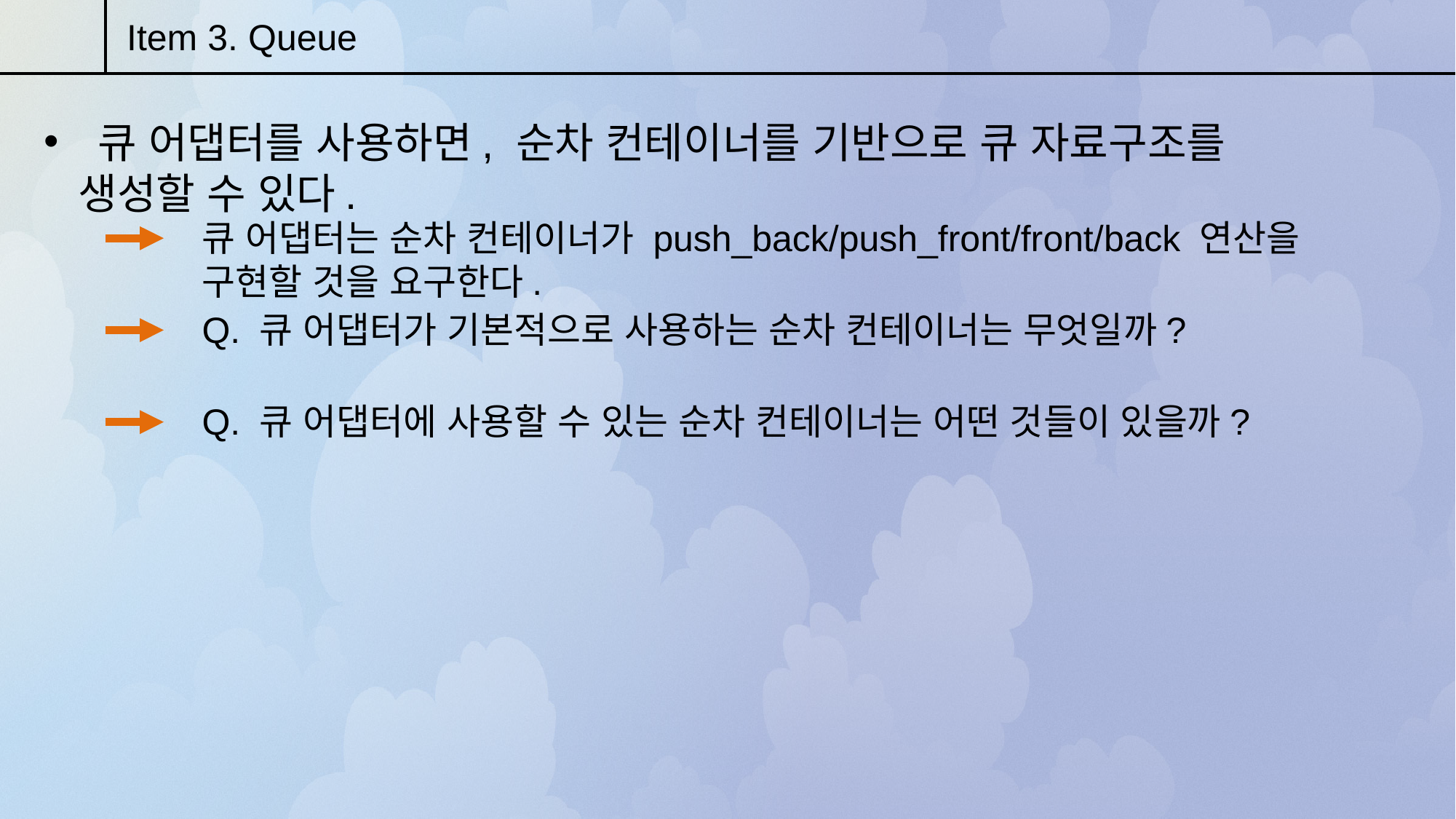

Item 3. Queue
 큐 어댑터를 사용하면, 순차 컨테이너를 기반으로 큐 자료구조를 생성할 수 있다.
큐 어댑터는 순차 컨테이너가 push_back/push_front/front/back 연산을 구현할 것을 요구한다.
Q. 큐 어댑터가 기본적으로 사용하는 순차 컨테이너는 무엇일까?
Q. 큐 어댑터에 사용할 수 있는 순차 컨테이너는 어떤 것들이 있을까?